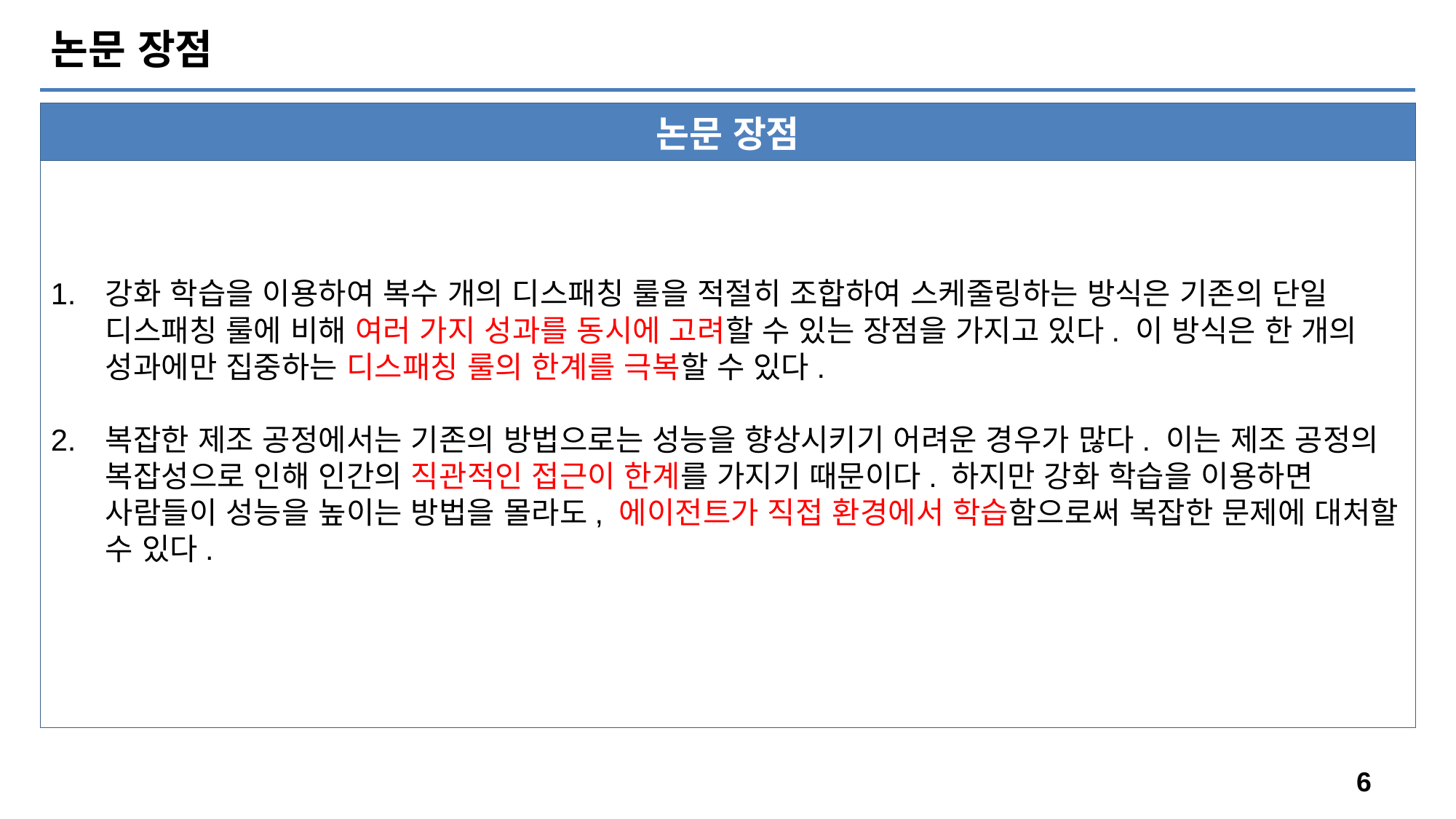

논문 장점
논문 장점

강화 학습을 이용하여 복수 개의 디스패칭 룰을 적절히 조합하여 스케줄링하는 방식은 기존의 단일 디스패칭 룰에 비해 여러 가지 성과를 동시에 고려할 수 있는 장점을 가지고 있다. 이 방식은 한 개의 성과에만 집중하는 디스패칭 룰의 한계를 극복할 수 있다.

복잡한 제조 공정에서는 기존의 방법으로는 성능을 향상시키기 어려운 경우가 많다. 이는 제조 공정의 복잡성으로 인해 인간의 직관적인 접근이 한계를 가지기 때문이다. 하지만 강화 학습을 이용하면 사람들이 성능을 높이는 방법을 몰라도, 에이전트가 직접 환경에서 학습함으로써 복잡한 문제에 대처할 수 있다.
6